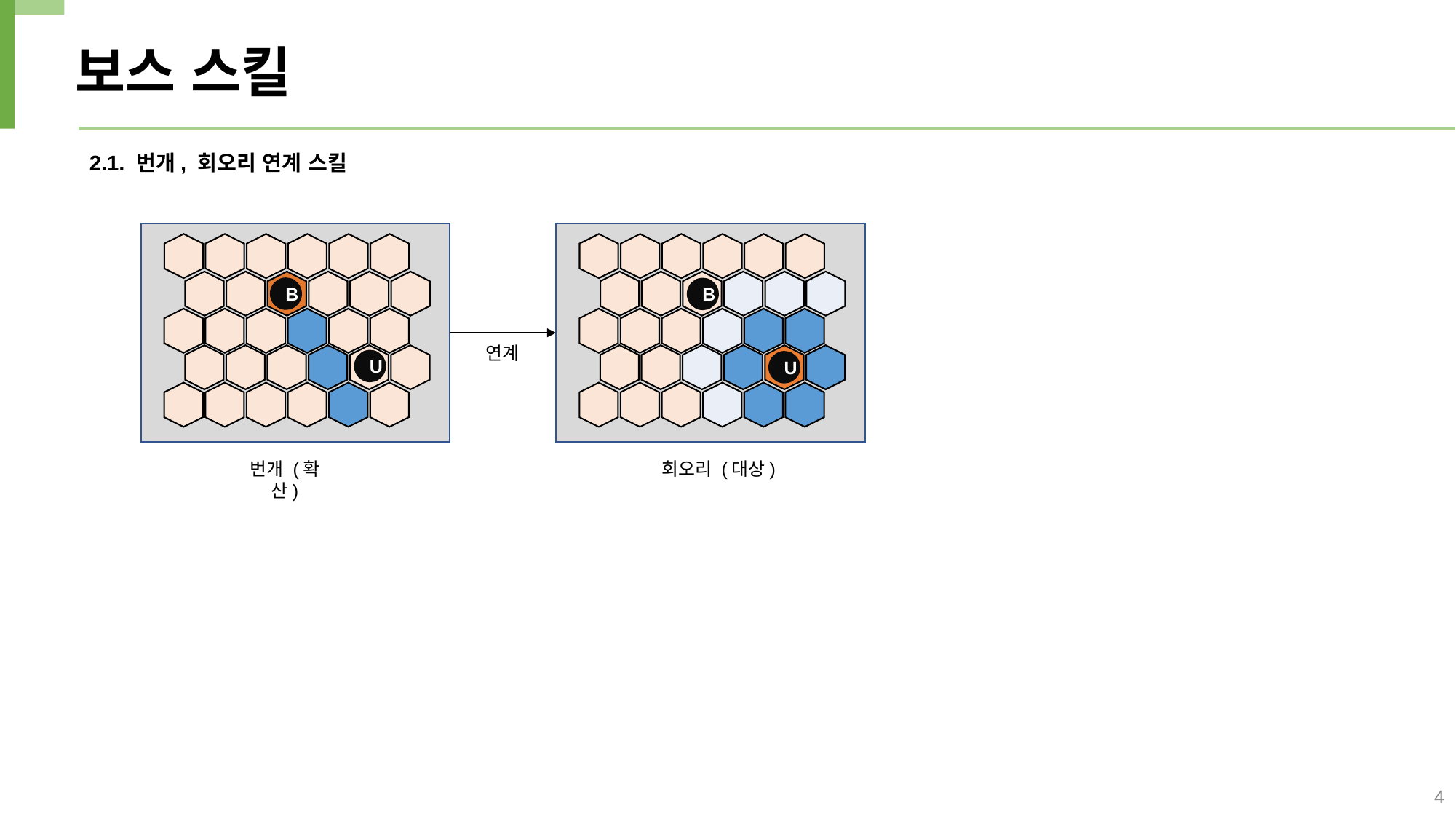

보스 스킬
2.1. 번개, 회오리 연계 스킬

B
B

연계

U
U

회오리 (대상)
번개 (확산)
4